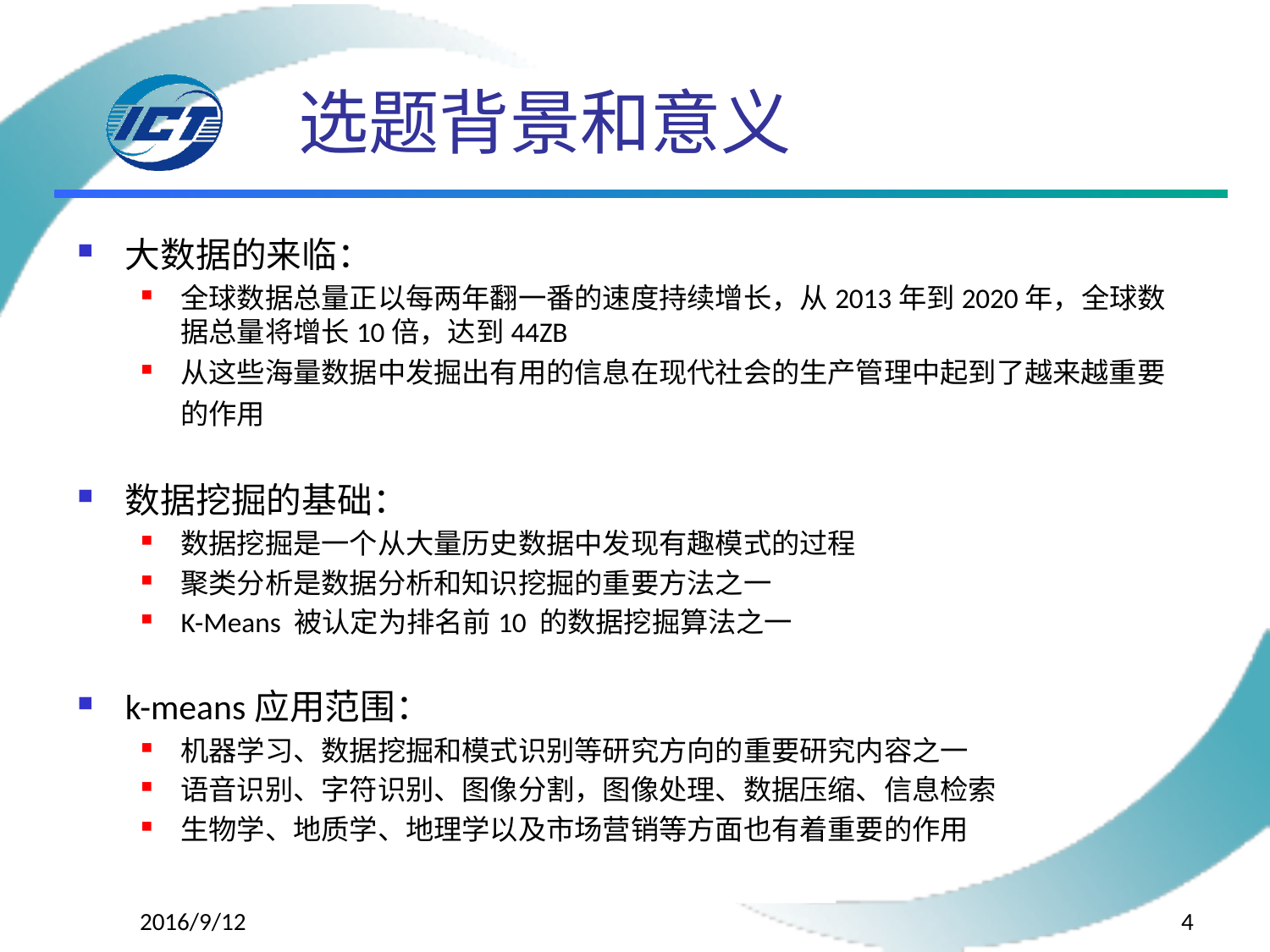

# 选题背景和意义
大数据的来临：
全球数据总量正以每两年翻一番的速度持续增长，从2013年到2020年，全球数据总量将增长10倍，达到44ZB
从这些海量数据中发掘出有用的信息在现代社会的生产管理中起到了越来越重要的作用

数据挖掘的基础：
数据挖掘是一个从大量历史数据中发现有趣模式的过程
聚类分析是数据分析和知识挖掘的重要方法之一
K-Means 被认定为排名前10 的数据挖掘算法之一

k-means应用范围：
机器学习、数据挖掘和模式识别等研究方向的重要研究内容之一
语音识别、字符识别、图像分割，图像处理、数据压缩、信息检索
生物学、地质学、地理学以及市场营销等方面也有着重要的作用

2016/9/12
4